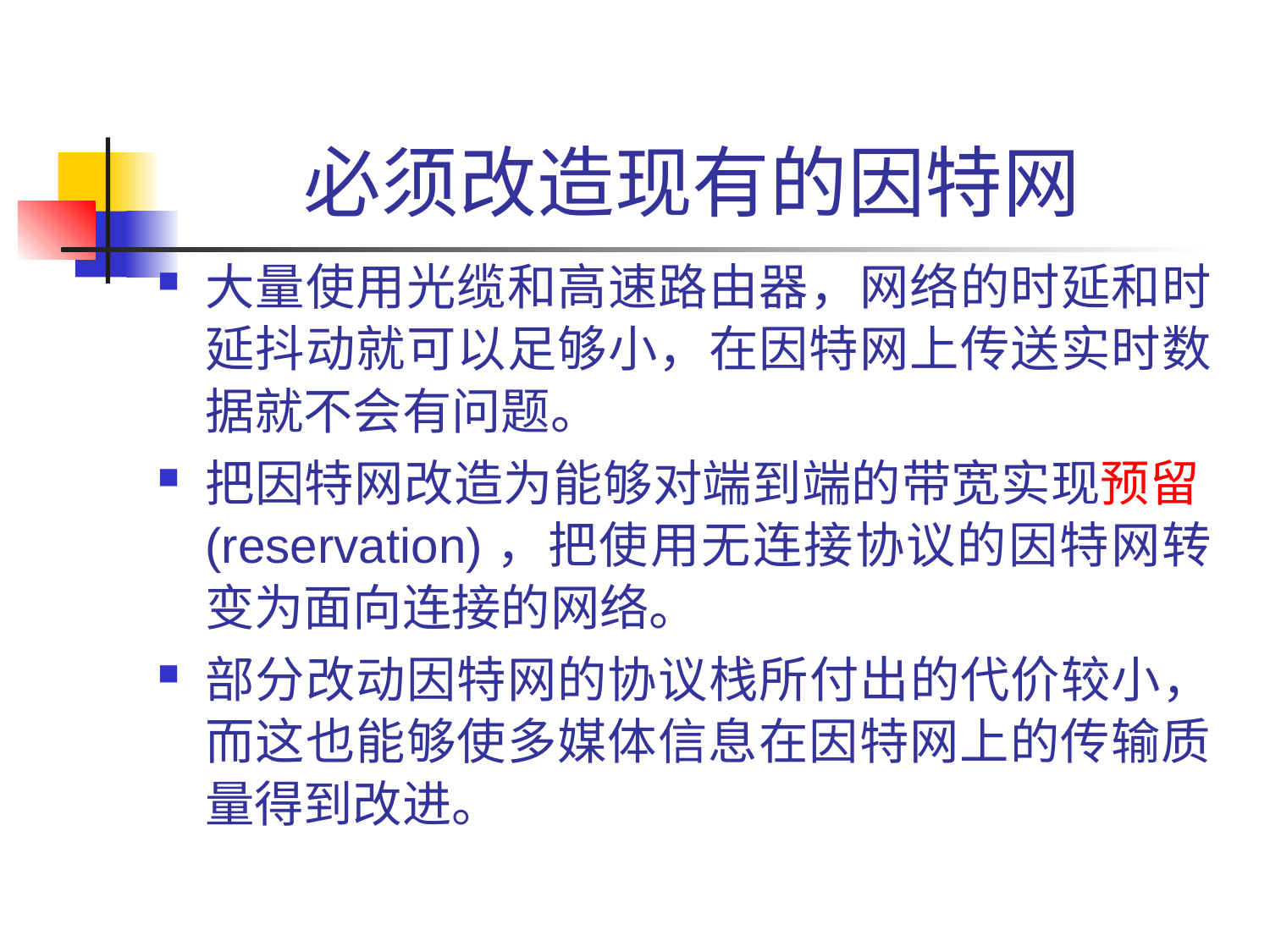

# 必须改造现有的因特网
大量使用光缆和高速路由器，网络的时延和时延抖动就可以足够小，在因特网上传送实时数据就不会有问题。
把因特网改造为能够对端到端的带宽实现预留(reservation)，把使用无连接协议的因特网转变为面向连接的网络。
部分改动因特网的协议栈所付出的代价较小，而这也能够使多媒体信息在因特网上的传输质量得到改进。